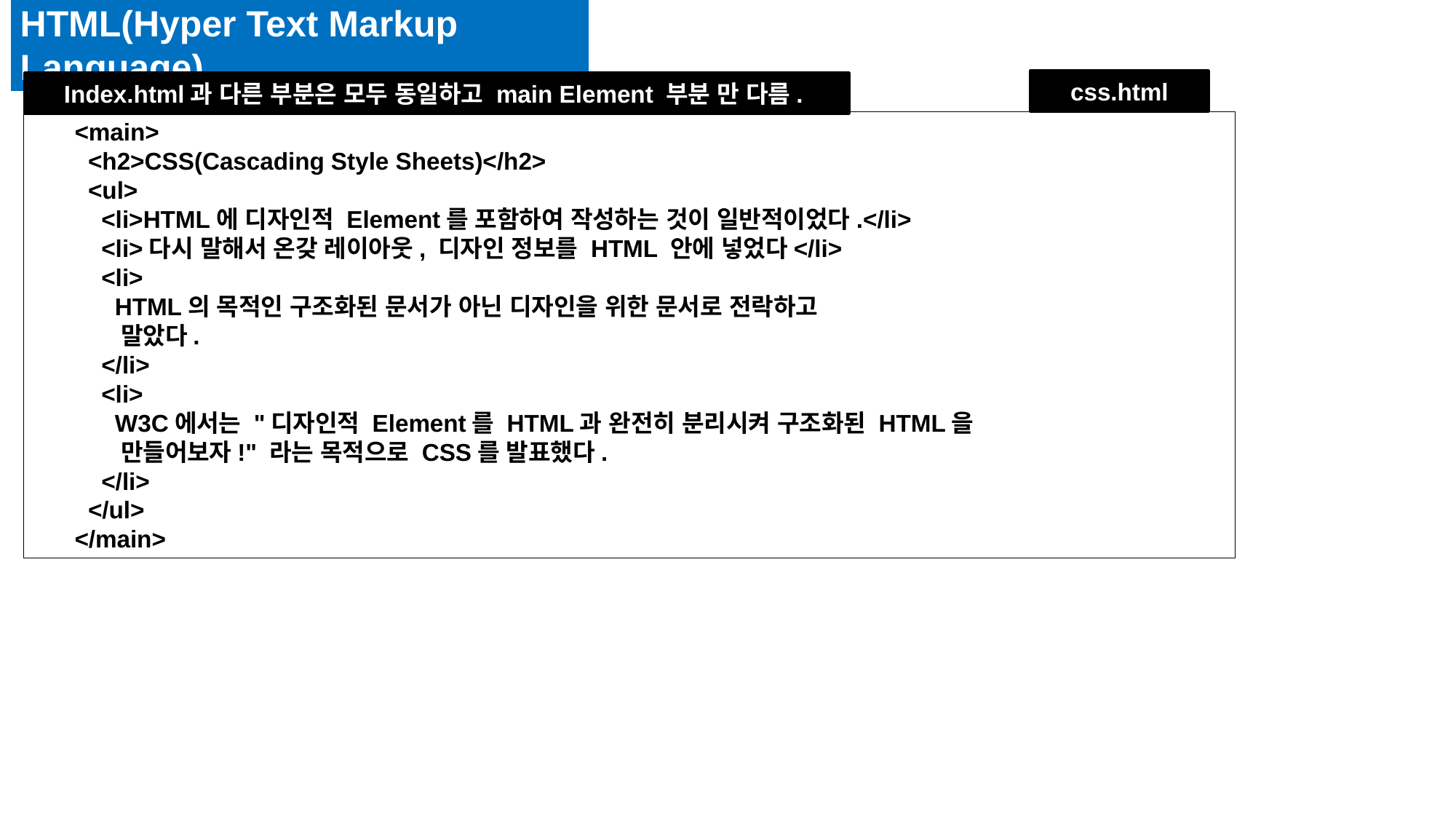

HTML(Hyper Text Markup Language)
css.html
Index.html과 다른 부분은 모두 동일하고 main Element 부분 만 다름.
      <main>
        <h2>CSS(Cascading Style Sheets)</h2>
        <ul>
          <li>HTML에 디자인적 Element를 포함하여 작성하는 것이 일반적이었다.</li>
          <li>다시 말해서 온갖 레이아웃, 디자인 정보를 HTML 안에 넣었다</li>
          <li>
            HTML의 목적인 구조화된 문서가 아닌 디자인을 위한 문서로 전락하고
            말았다.
          </li>
          <li>
            W3C에서는 "디자인적 Element를 HTML과 완전히 분리시켜 구조화된 HTML을
            만들어보자!" 라는 목적으로 CSS를 발표했다.
          </li>
        </ul>
      </main>